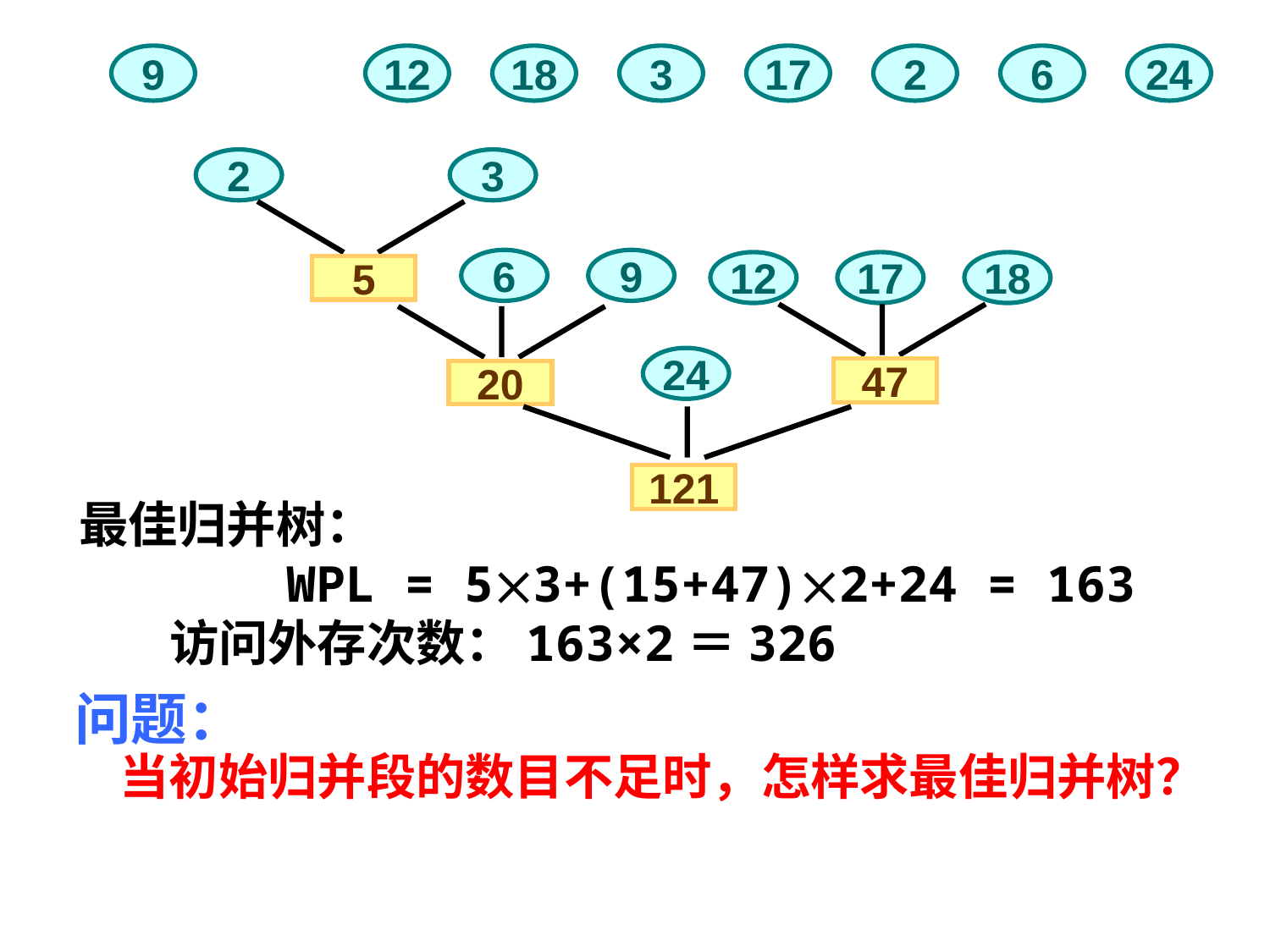

9
12
18
3
17
2
6
24
2
3

5
6
9
12
17
18

24
47
20

121
最佳归并树：
       WPL = 5×3+(15+47)×2+24 = 163
       访问外存次数：163×2＝326
问题：
   当初始归并段的数目不足时，怎样求最佳归并树？